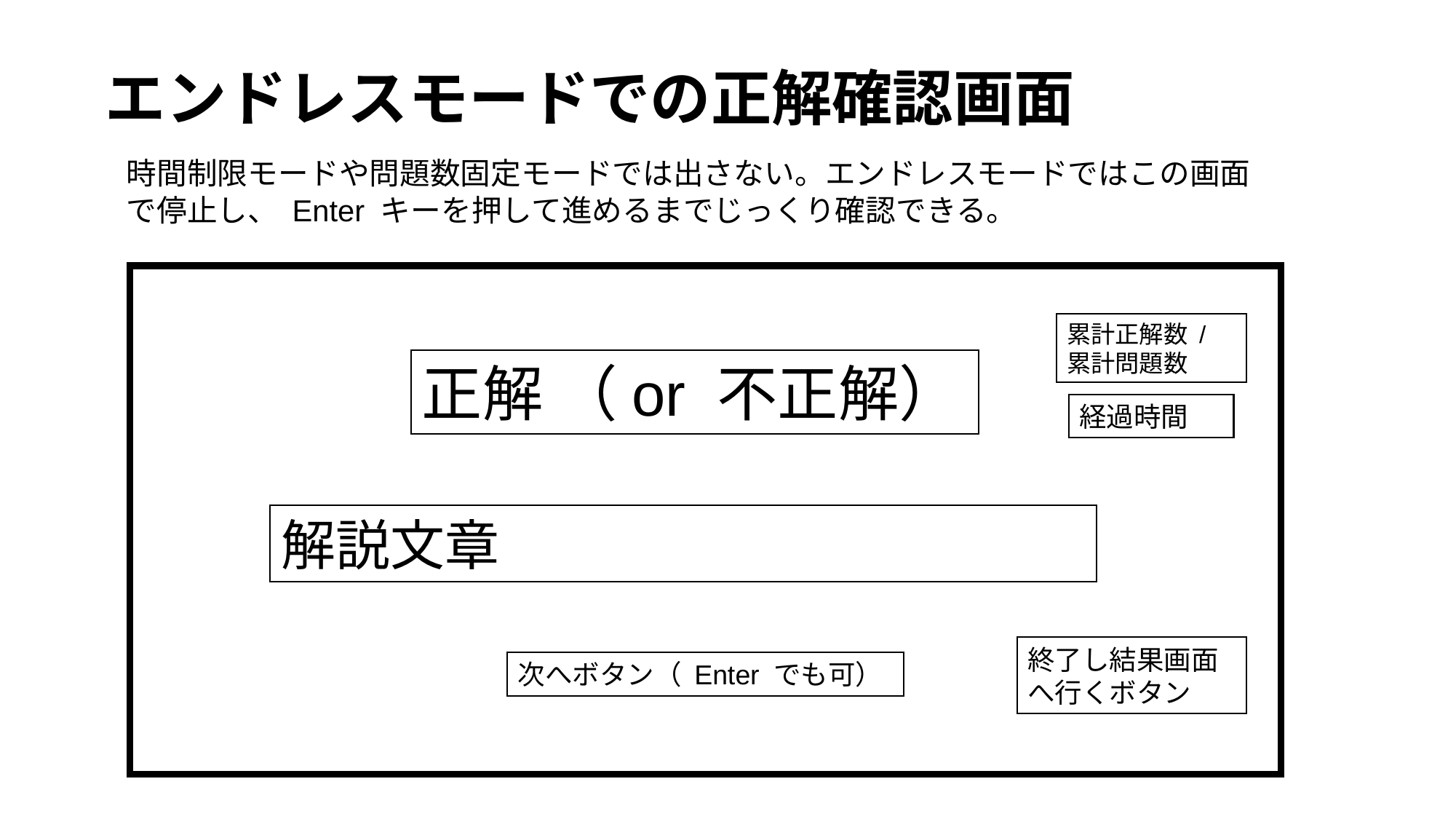

エンドレスモードでの正解確認画面
時間制限モードや問題数固定モードでは出さない。エンドレスモードではこの画面で停止し、 Enter キーを押して進めるまでじっくり確認できる。

累計正解数 / 累計問題数
正解 （or 不正解）
経過時間
解説文章
終了し結果画面へ行くボタン
次へボタン（ Enter でも可）